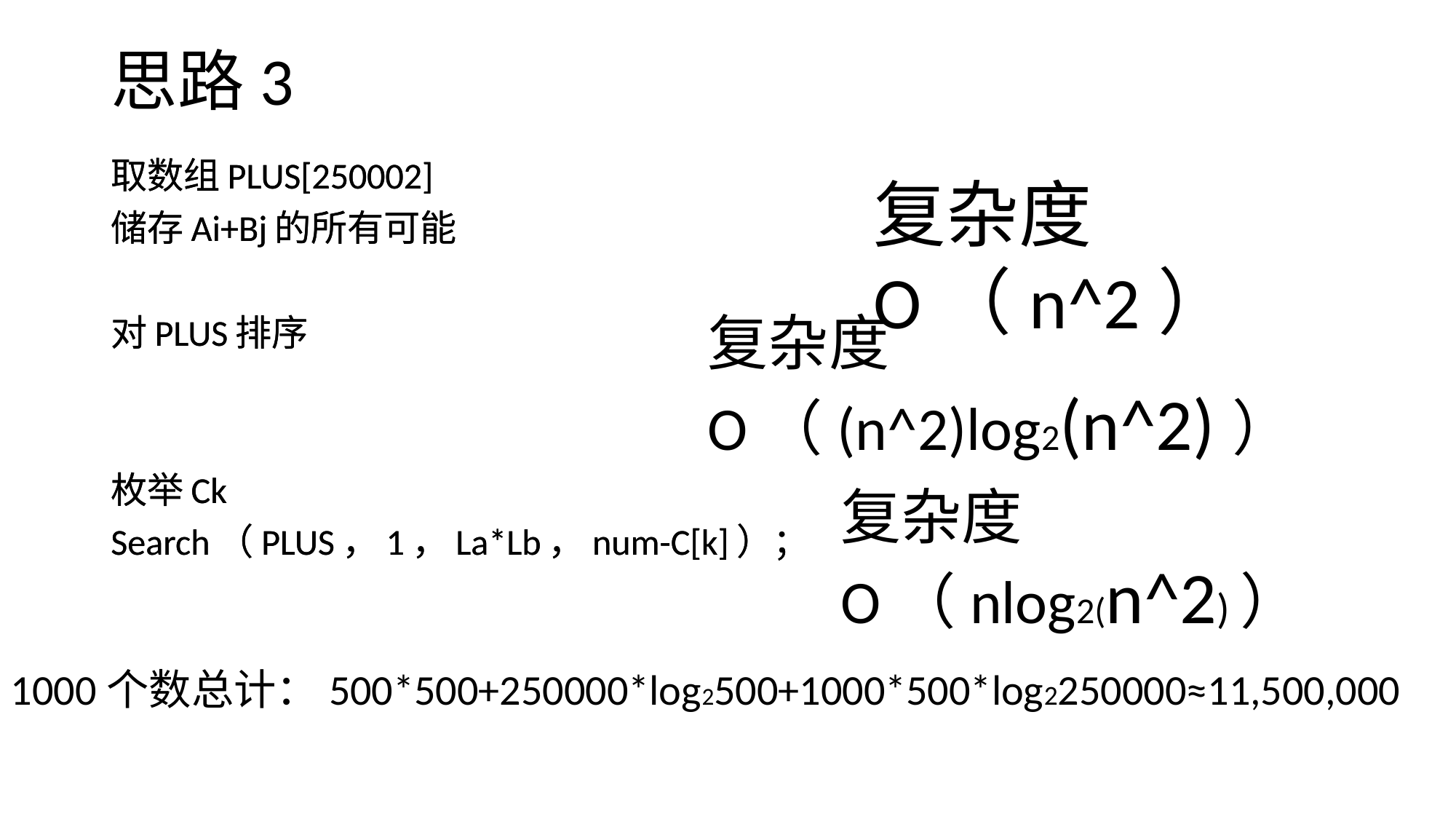

# 思路3
取数组PLUS[250002]
储存Ai+Bj的所有可能

对PLUS排序

枚举Ck
Search（PLUS，1，La*Lb，num-C[k]）；

取数组PLUS[250002]
储存Ai+Bj的所有可能

对PLUS排序

枚举Ck
Search（PLUS，1，La*Lb，num-C[k]）；

复杂度O（n^2）
复杂度O（(n^2)log2(n^2)）
复杂度O（nlog2(n^2)）
1000个数总计：500*500+250000*log2500+1000*500*log2250000≈11,500,000